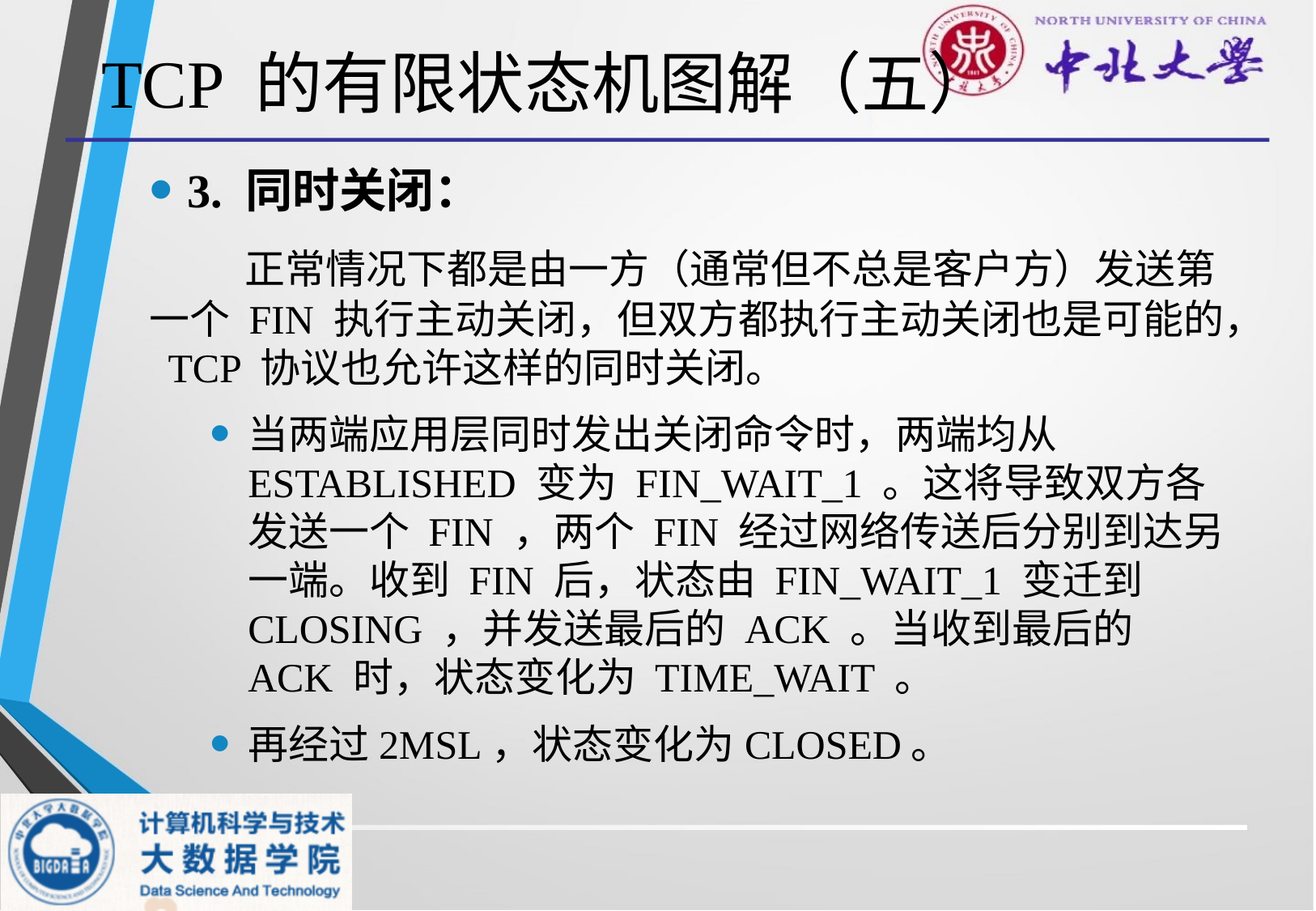

# TCP 的有限状态机图解（五）
3. 同时关闭：
        正常情况下都是由一方（通常但不总是客户方）发送第一个 FIN 执行主动关闭，但双方都执行主动关闭也是可能的， TCP 协议也允许这样的同时关闭。
当两端应用层同时发出关闭命令时，两端均从 ESTABLISHED 变为 FIN_WAIT_1 。这将导致双方各发送一个 FIN ，两个 FIN 经过网络传送后分别到达另一端。收到 FIN 后，状态由 FIN_WAIT_1 变迁到 CLOSING ，并发送最后的 ACK 。当收到最后的 ACK 时，状态变化为 TIME_WAIT 。
再经过2MSL，状态变化为CLOSED。
28